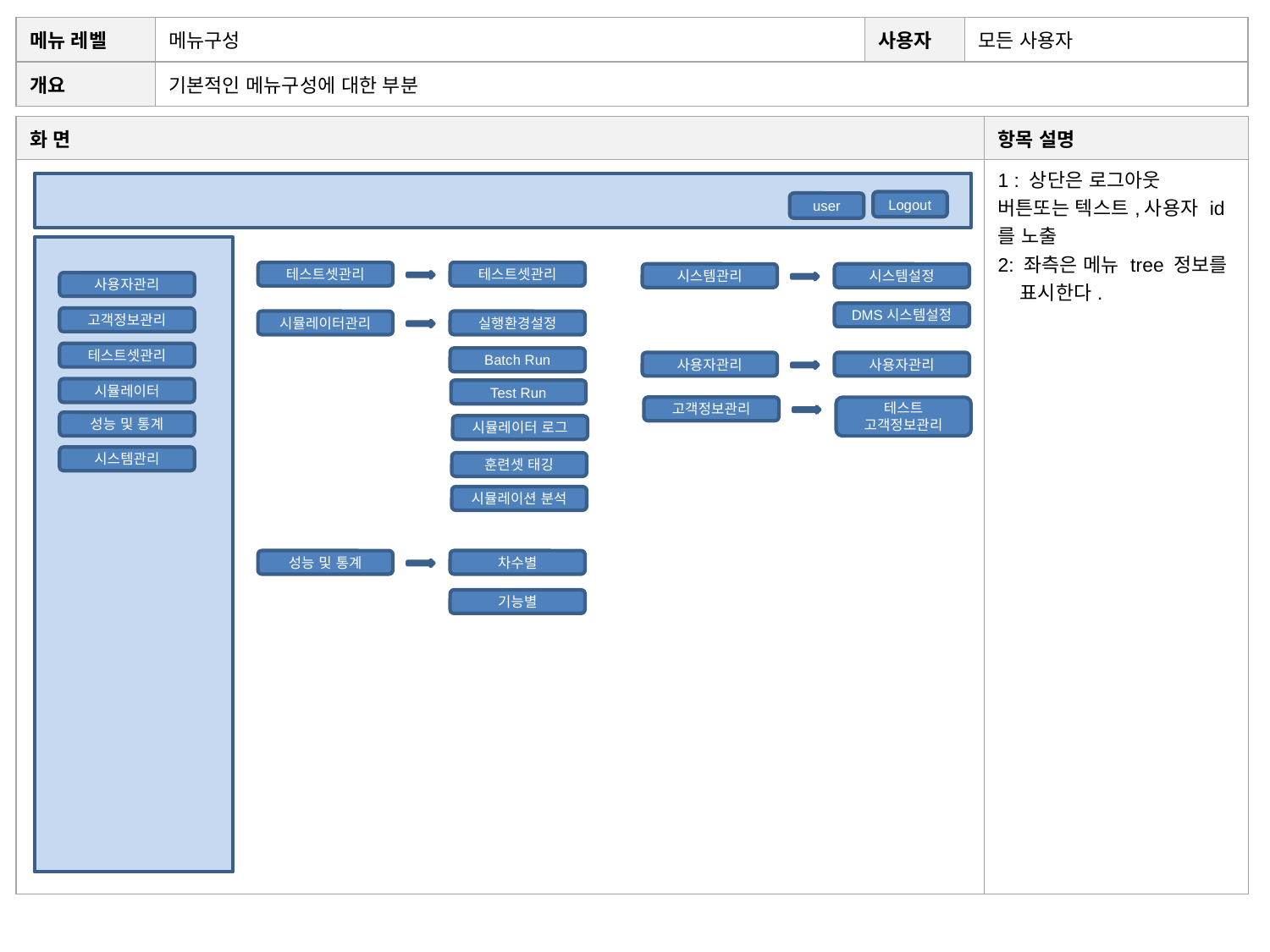

| 메뉴 레벨 | 메뉴구성 | 사용자 | 모든 사용자 |
| --- | --- | --- | --- |
| 개요 | 기본적인 메뉴구성에 대한 부분 |  |  |
| 화 면 | 항목 설명 |
| --- | --- |
|  | 1 : 상단은 로그아웃 버튼또는 텍스트,사용자 id를 노출 2: 좌측은 메뉴 tree 정보를 표시한다. |

Logout
user

테스트셋관리
테스트셋관리
시스템관리
시스템설정

사용자관리

DMS시스템설정
고객정보관리
시뮬레이터관리
실행환경설정

테스트셋관리
Batch Run
사용자관리
사용자관리

시뮬레이터
Test Run
고객정보관리
테스트
고객정보관리

성능 및 통계
시뮬레이터 로그
시스템관리
훈련셋 태깅
시뮬레이션 분석
성능 및 통계
차수별

기능별